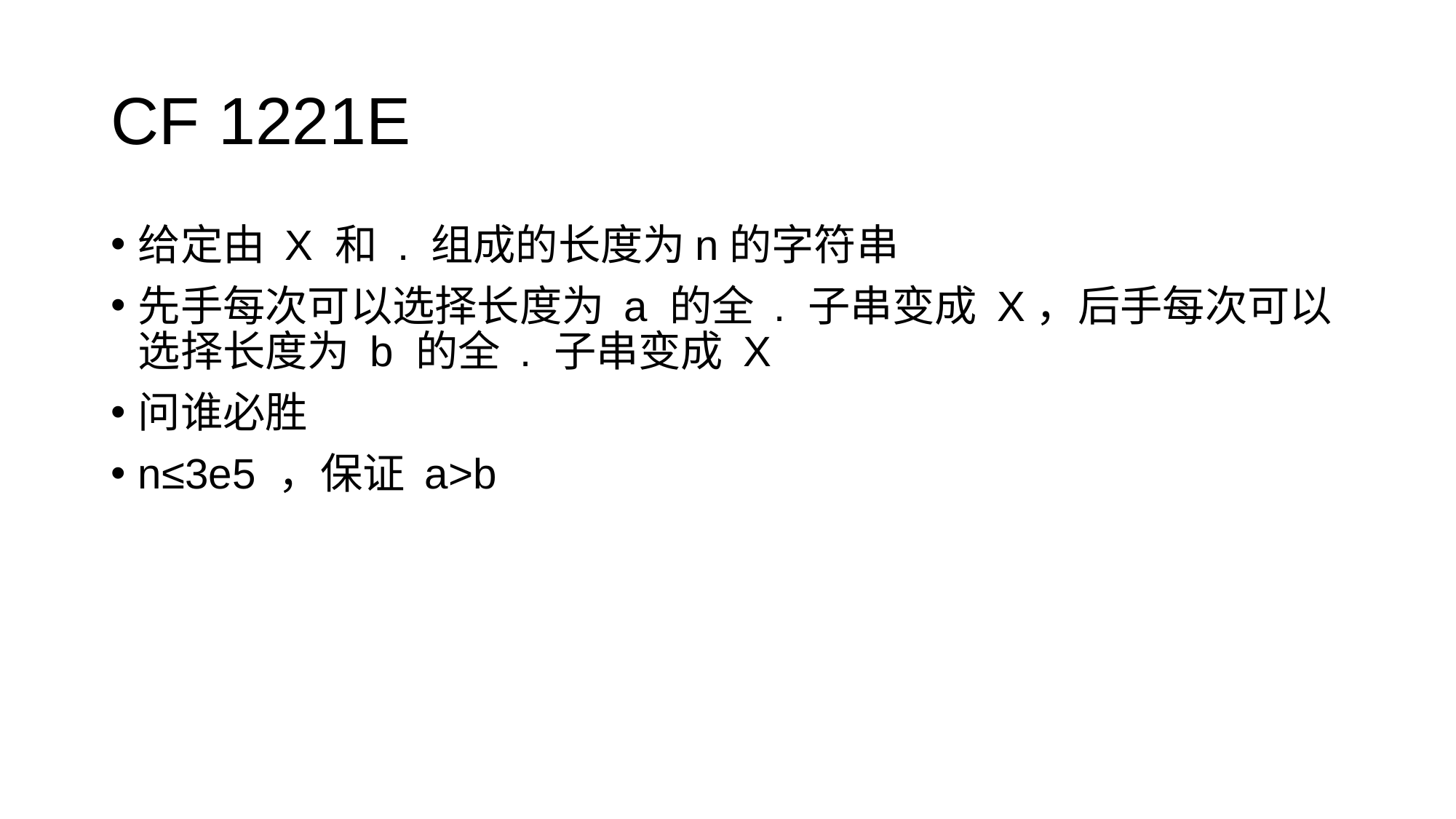

# CF 1221E
给定由 X 和 . 组成的长度为n的字符串
先手每次可以选择长度为 a 的全 . 子串变成 X，后手每次可以选择长度为 b 的全 . 子串变成 X
问谁必胜
n≤3e5 ，保证 a>b